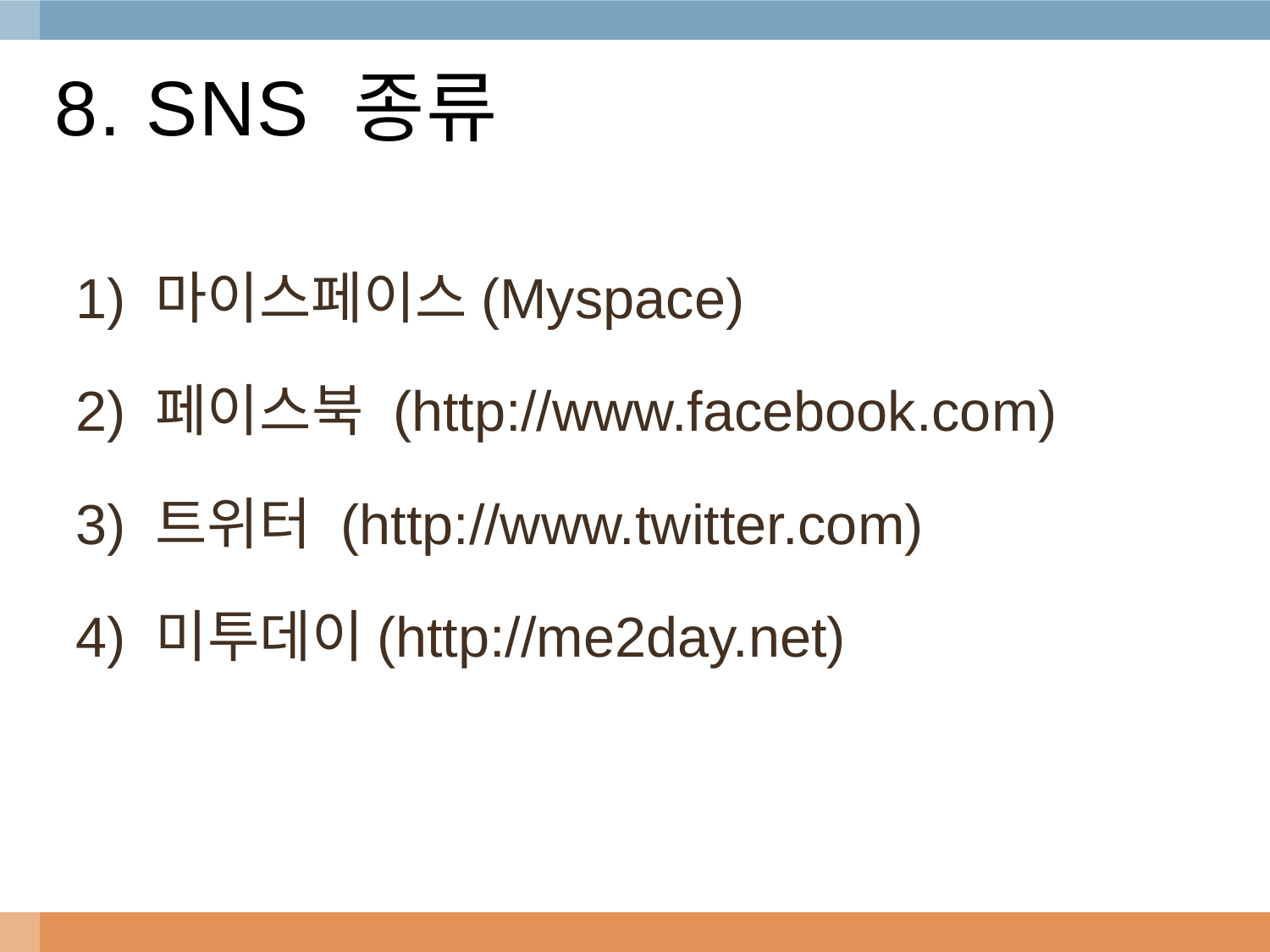

# 8. SNS 종류
1) 마이스페이스(Myspace)
2) 페이스북 (http://www.facebook.com)
3) 트위터 (http://www.twitter.com)
4) 미투데이(http://me2day.net)